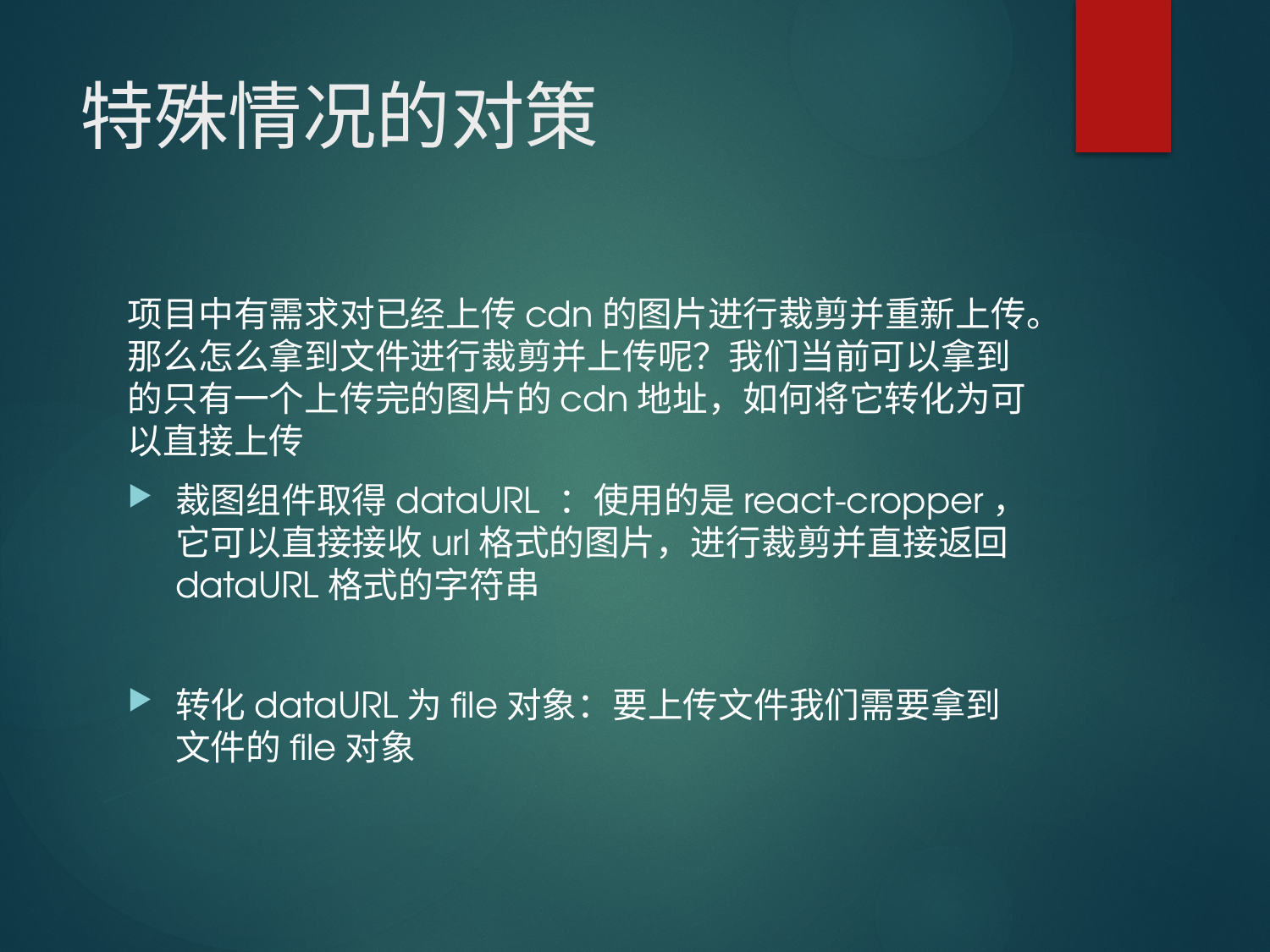

# 特殊情况的对策
项目中有需求对已经上传cdn的图片进行裁剪并重新上传。那么怎么拿到文件进行裁剪并上传呢？我们当前可以拿到的只有一个上传完的图片的cdn地址，如何将它转化为可以直接上传
裁图组件取得dataURL ：使用的是react-cropper，它可以直接接收url格式的图片，进行裁剪并直接返回dataURL格式的字符串

转化dataURL为file对象：要上传文件我们需要拿到文件的file对象